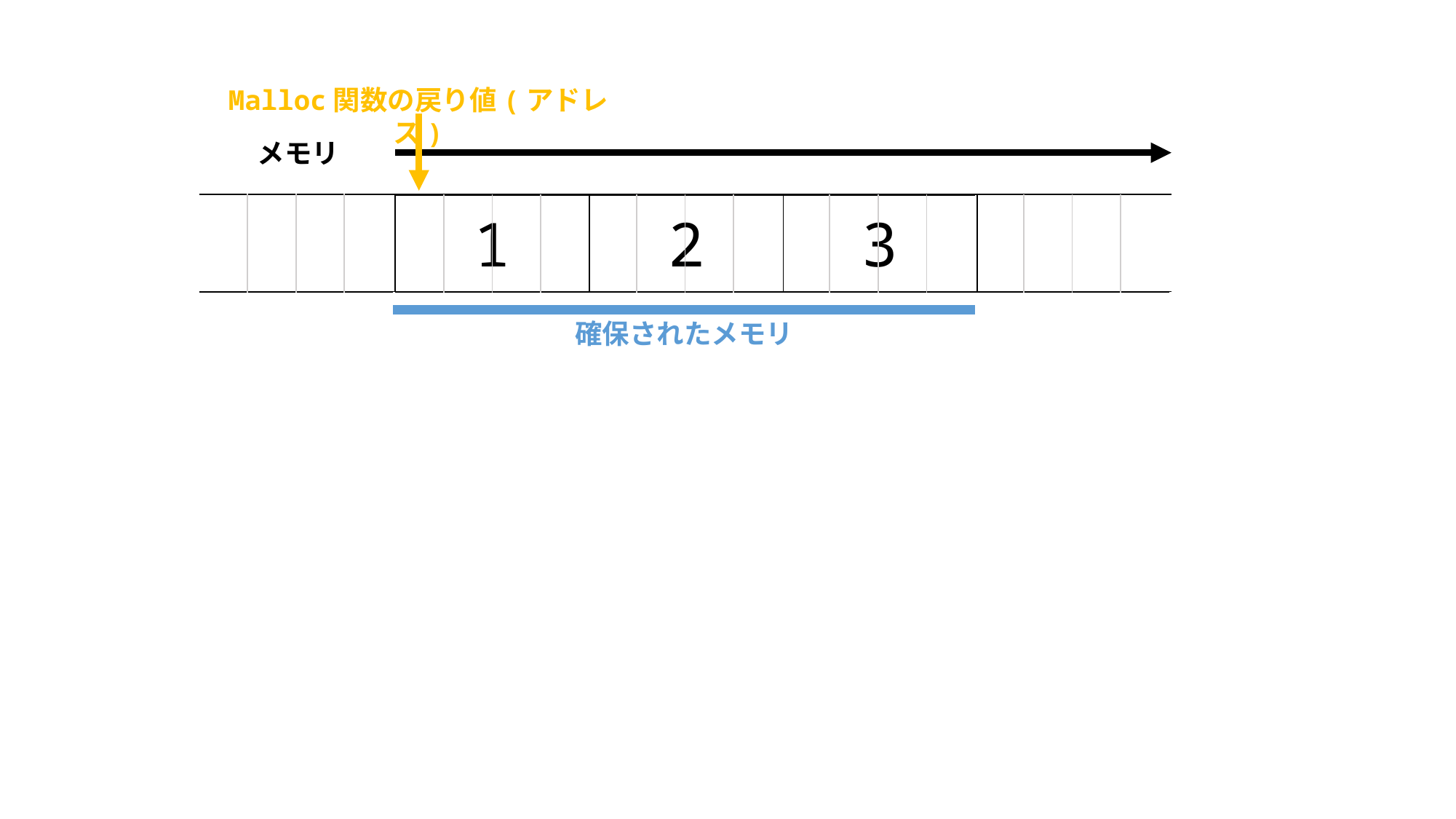

Malloc関数の戻り値(アドレス)
メモリ
|  | 1 | 2 | 3 |  |
| --- | --- | --- | --- | --- |
|  |  |  |  |
| --- | --- | --- | --- |
|  |  |  |  |
| --- | --- | --- | --- |
|  |  |  |  |
| --- | --- | --- | --- |
|  |  |  |  |
| --- | --- | --- | --- |
|  |  |  |  |
| --- | --- | --- | --- |
確保されたメモリ